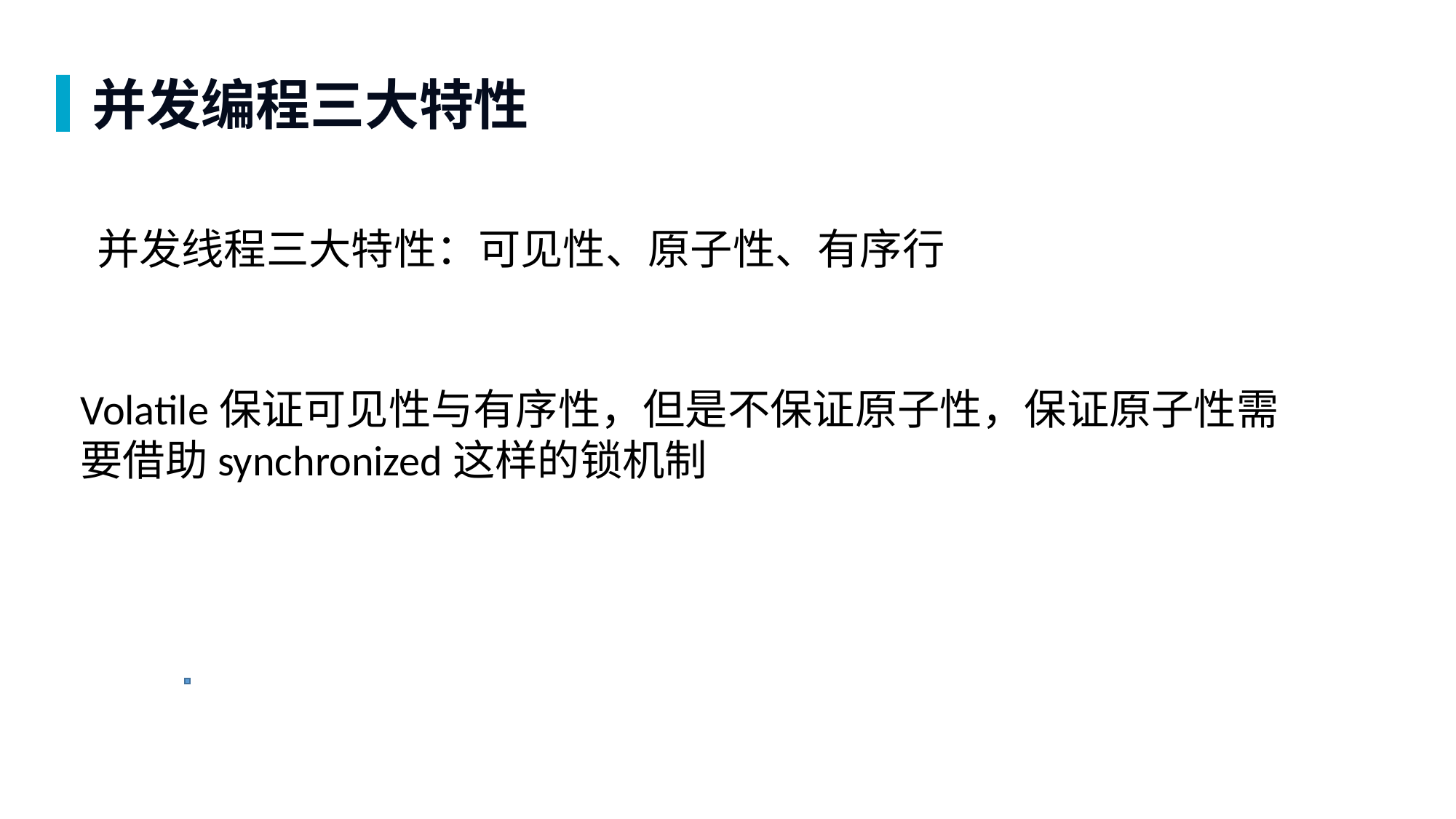

并发编程三大特性

并发线程三大特性：可见性、原子性、有序行
Volatile保证可见性与有序性，但是不保证原子性，保证原子性需要借助synchronized这样的锁机制